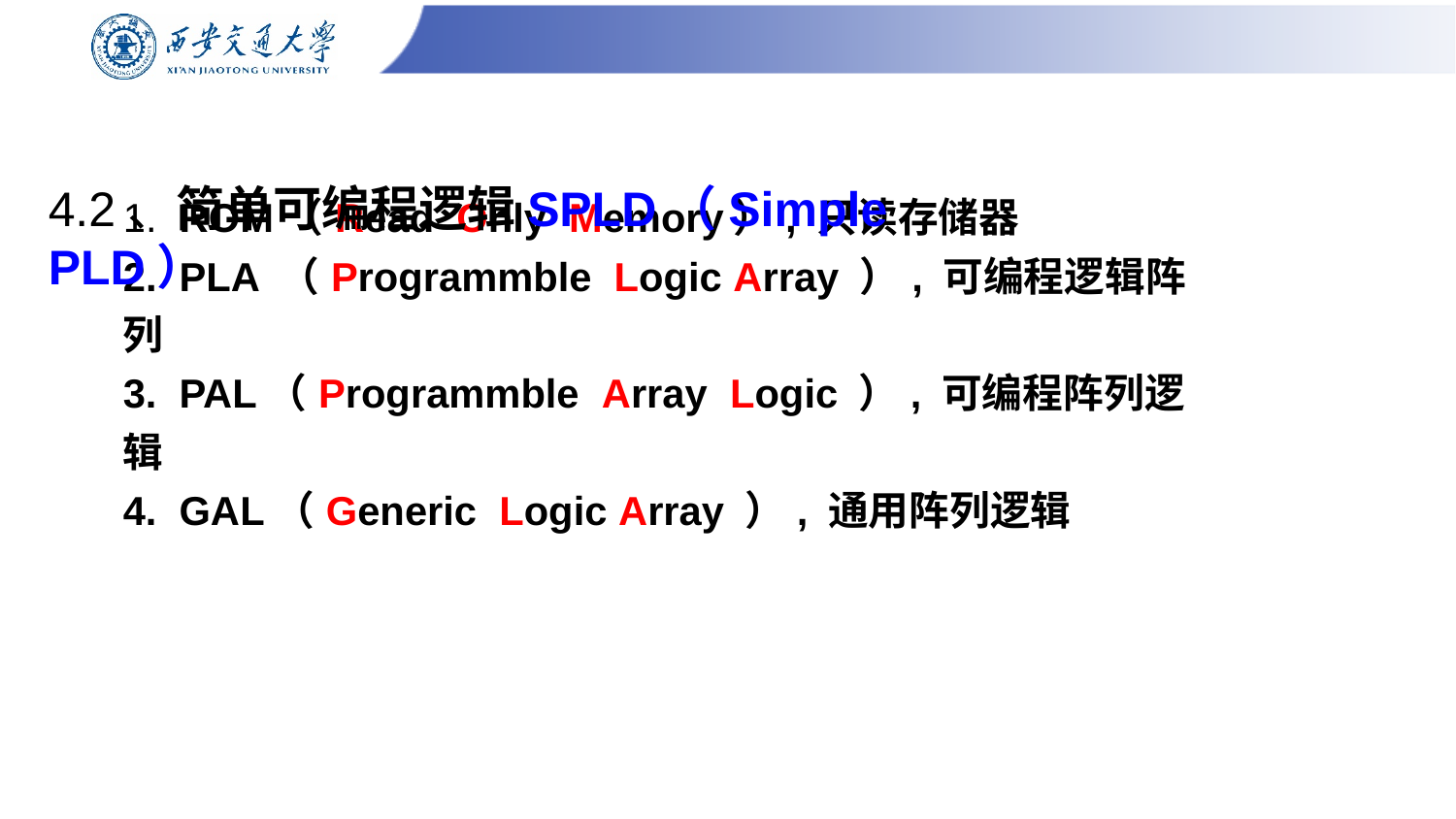

| 1.  ROM（Read Only Memory）, 只读存储器 2. PLA （Programmble Logic Array ）, 可编程逻辑阵列 PAL（Programmble Array Logic ）, 可编程阵列逻辑 GAL（Generic Logic Array ）, 通用阵列逻辑 |  |
| --- | --- |
4.2、简单可编程逻辑SPLD（Simple PLD）